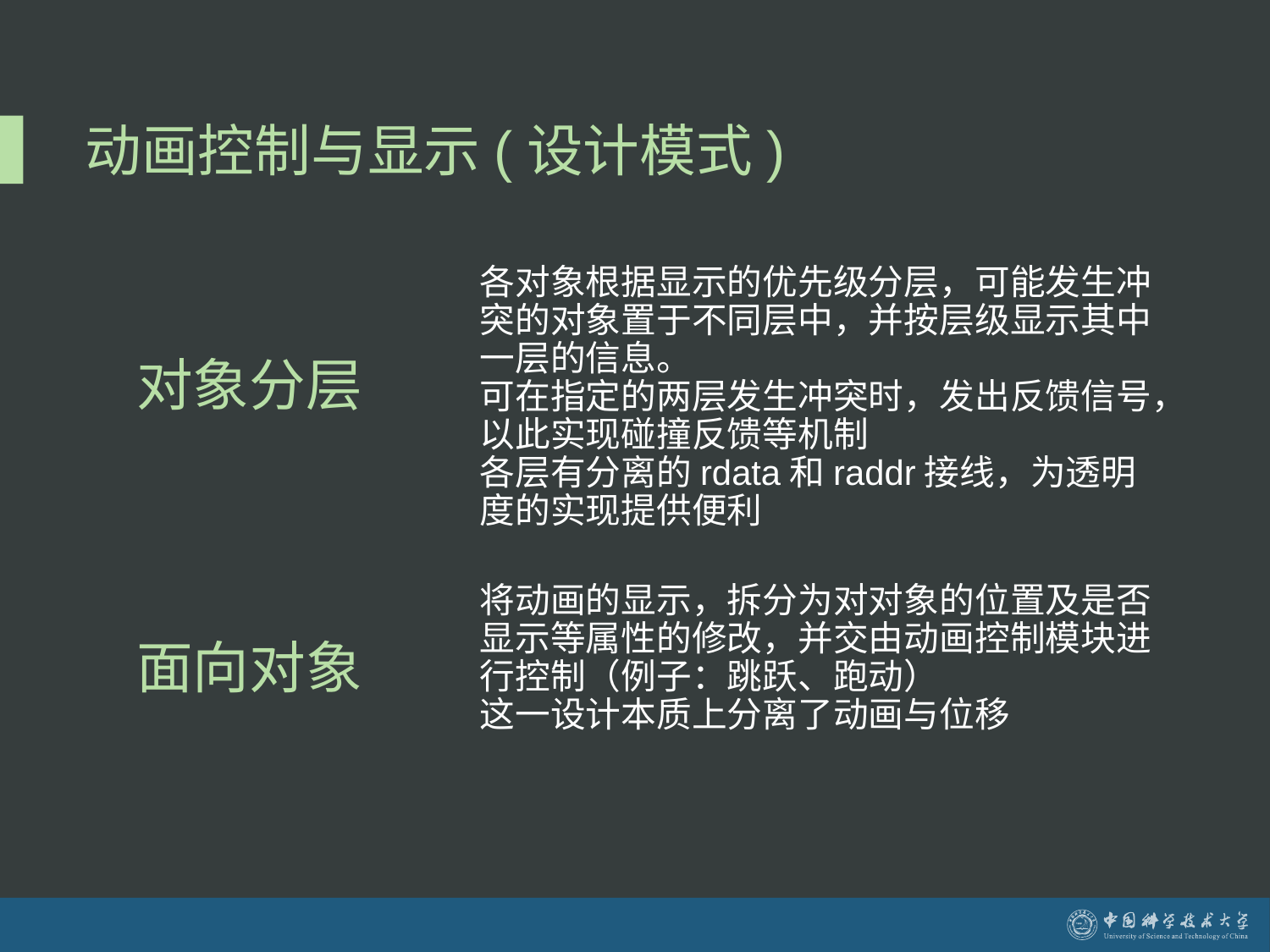

# 动画控制与显示(设计模式)
各对象根据显示的优先级分层，可能发生冲突的对象置于不同层中，并按层级显示其中一层的信息。
可在指定的两层发生冲突时，发出反馈信号，以此实现碰撞反馈等机制
各层有分离的rdata和raddr接线，为透明度的实现提供便利
对象分层
将动画的显示，拆分为对对象的位置及是否显示等属性的修改，并交由动画控制模块进行控制（例子：跳跃、跑动）
这一设计本质上分离了动画与位移
面向对象